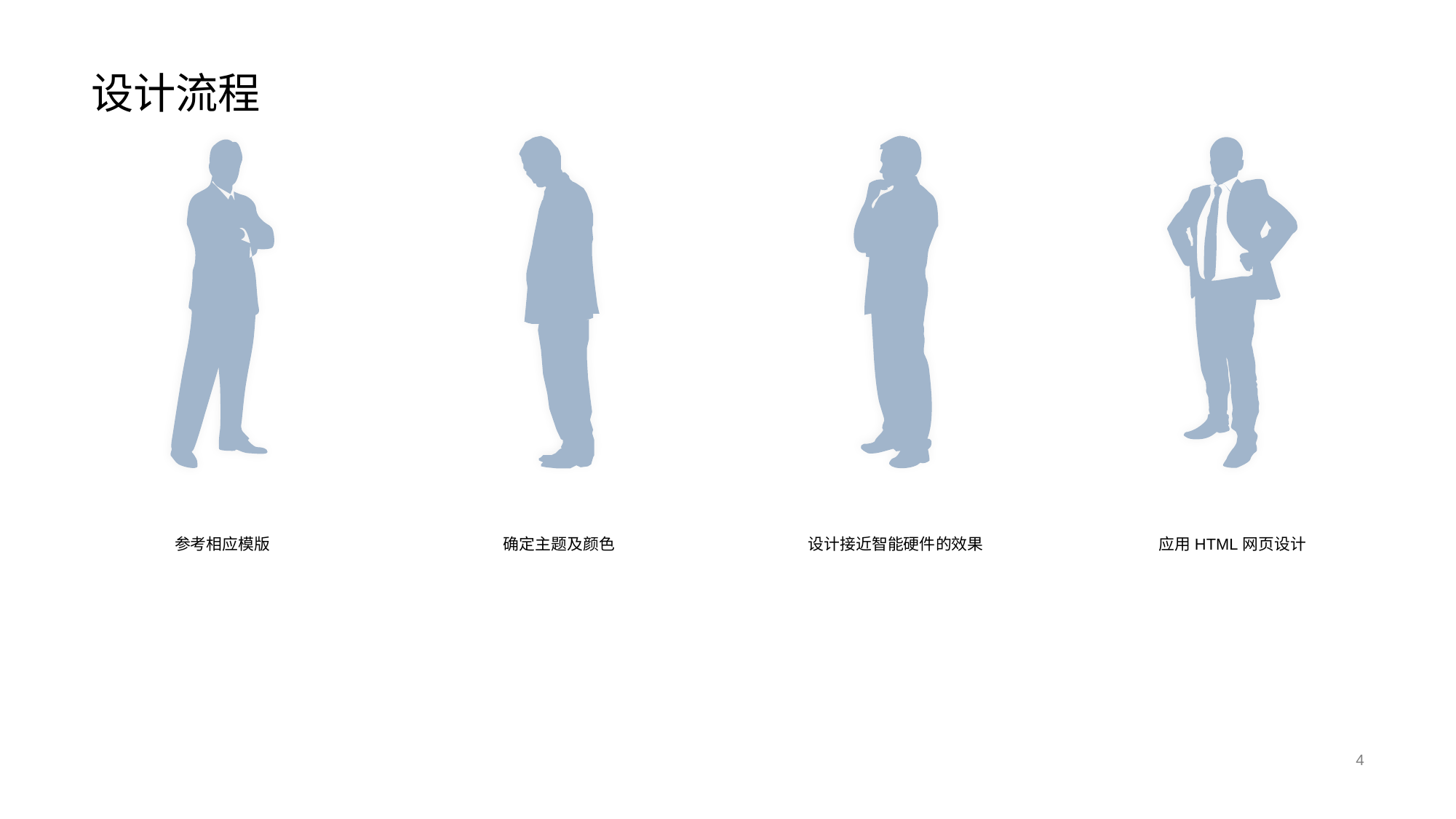

# 设计流程

参考相应模版
确定主题及颜色
设计接近智能硬件的效果
应用HTML网页设计
4